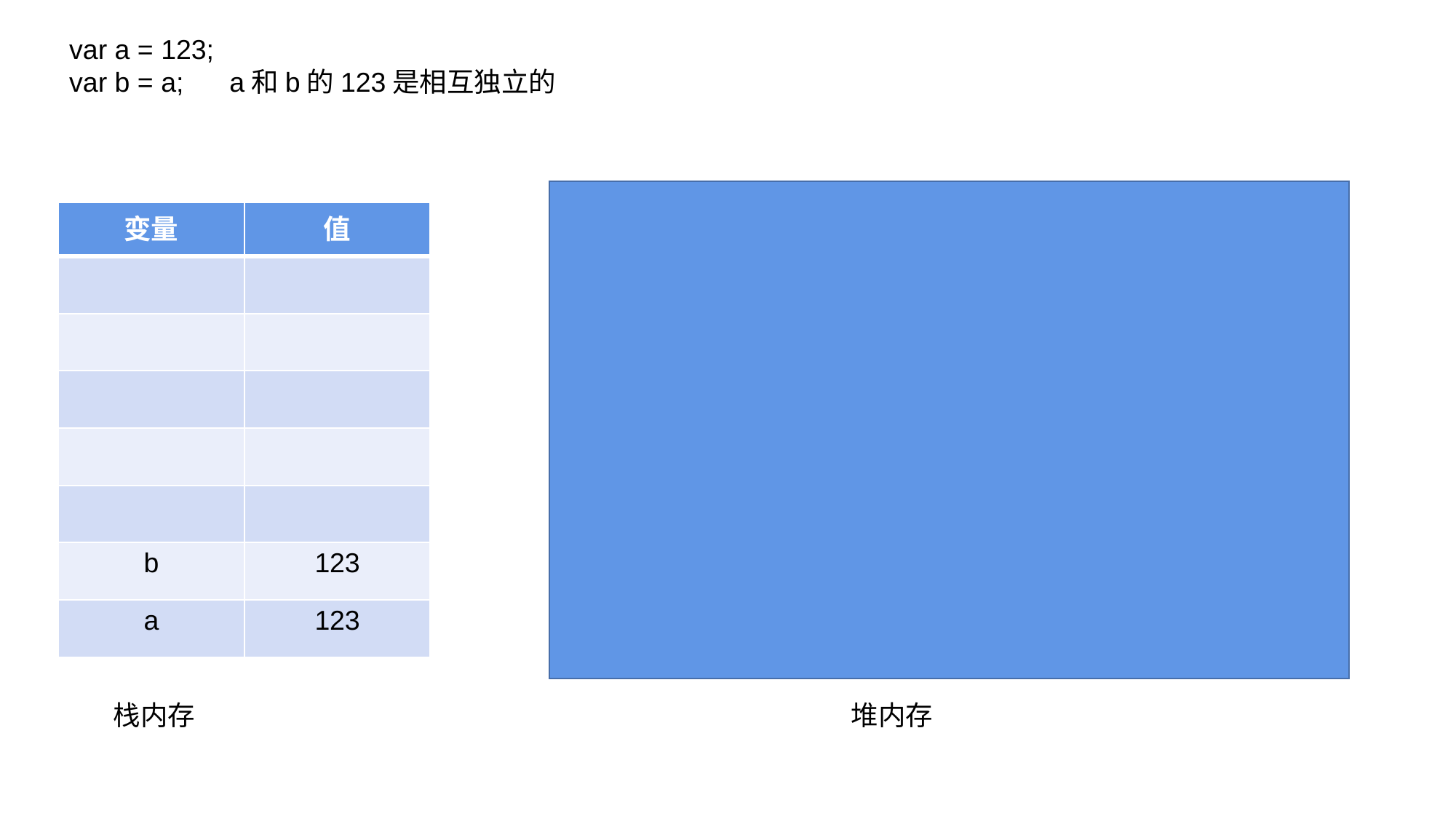

var a = 123;
var b = a;      a和b的123是相互独立的

| 变量 | 值 |
| --- | --- |
|  |  |
|  |  |
|  |  |
|  |  |
|  |  |
| b | 123 |
| a | 123 |
栈内存
堆内存